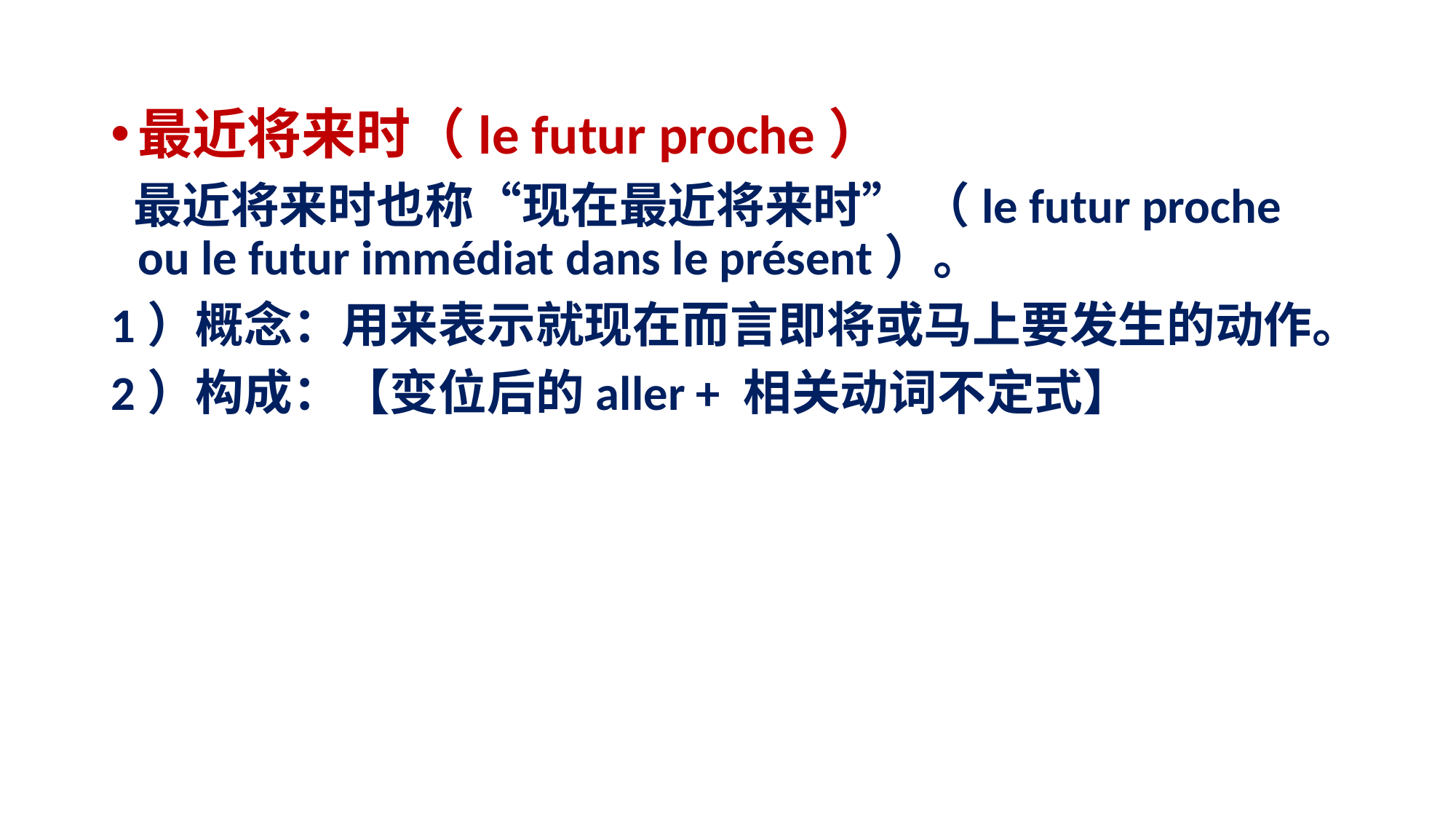

最近将来时（le futur proche）
 最近将来时也称“现在最近将来时” （le futur proche ou le futur immédiat dans le présent）。
1）概念：用来表示就现在而言即将或马上要发生的动作。
2）构成：【变位后的aller + 相关动词不定式】